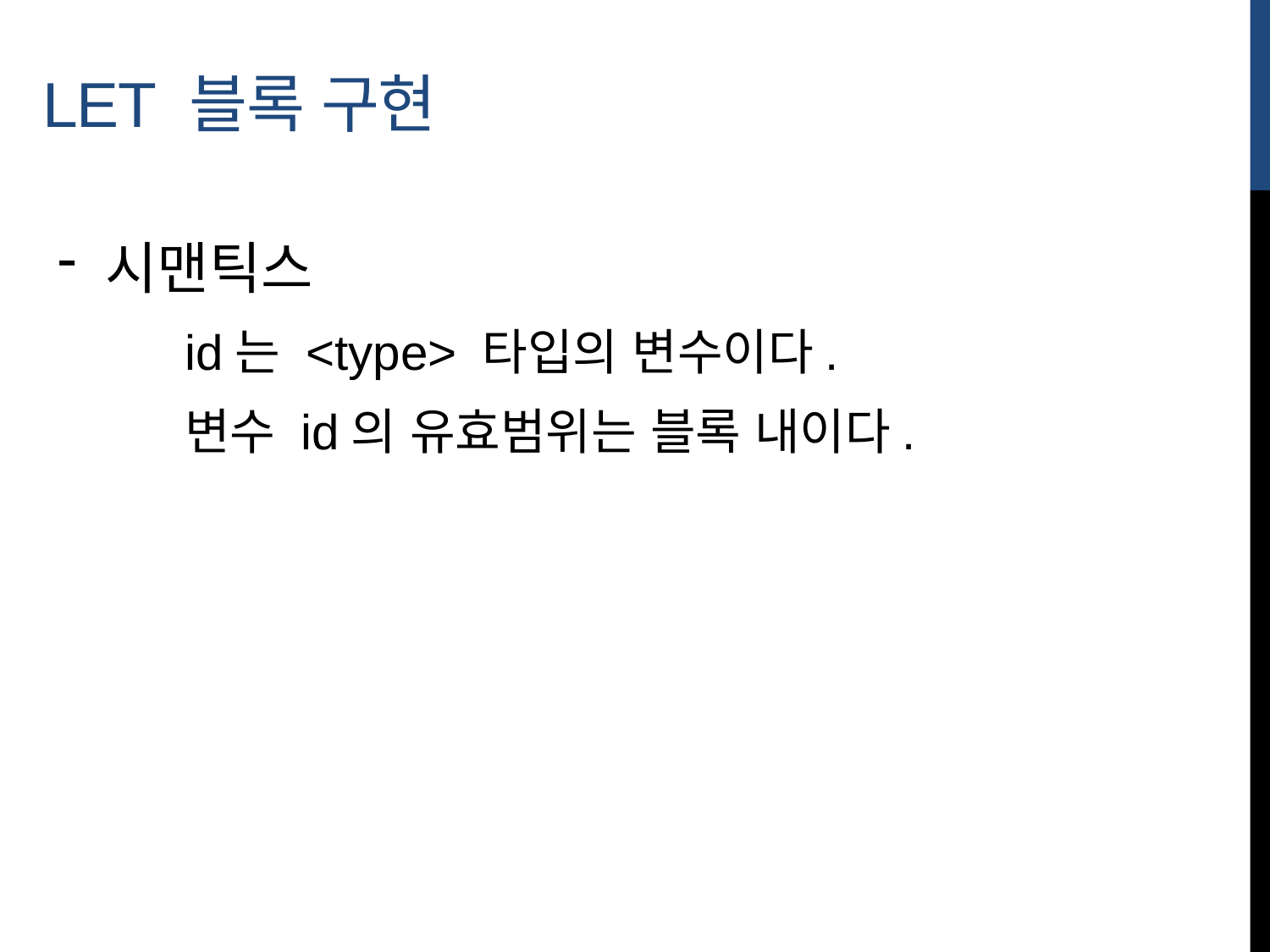

# Let 블록 구현
시맨틱스
	id는 <type> 타입의 변수이다.
	변수 id의 유효범위는 블록 내이다.